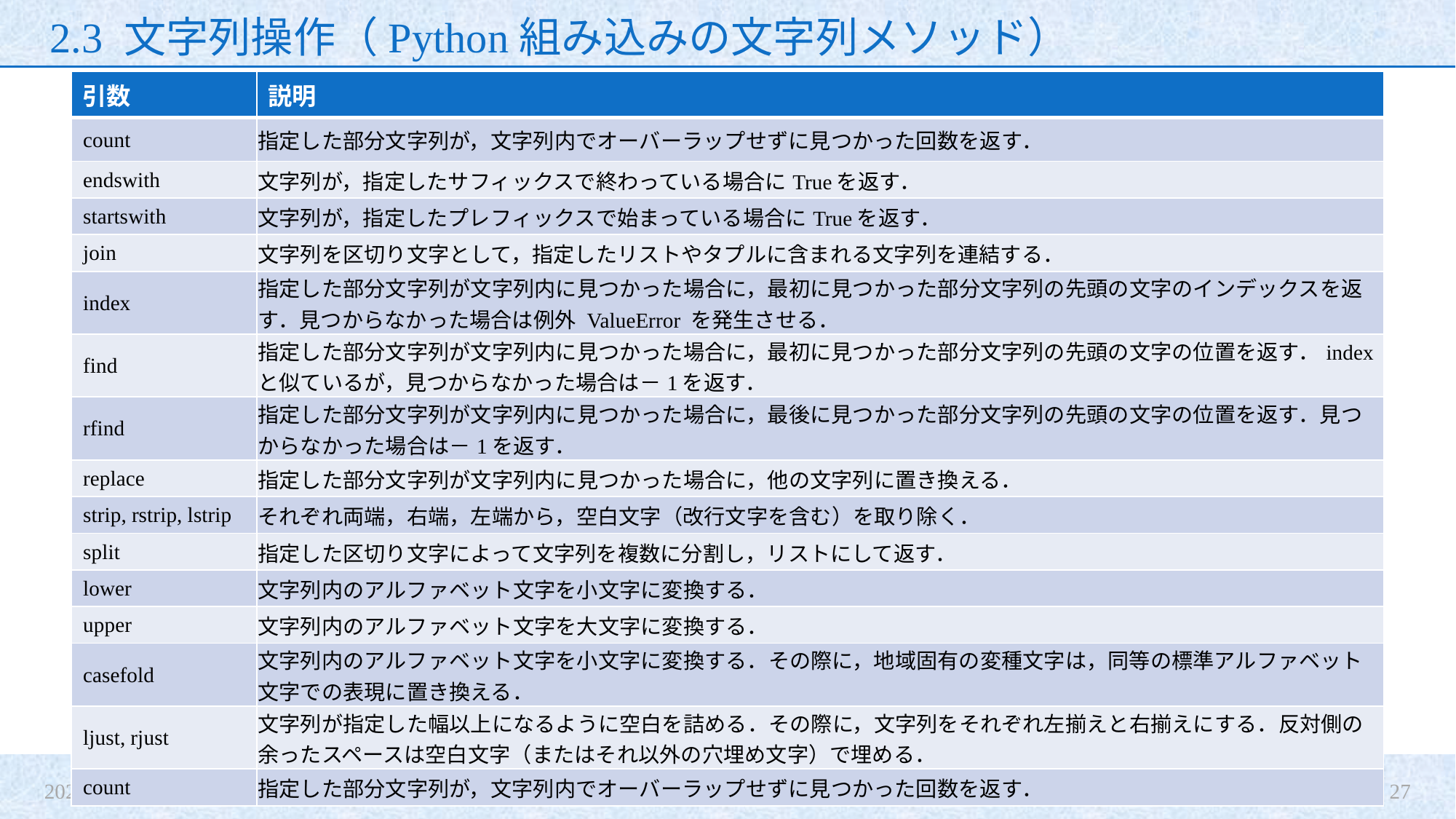

# 2.3 文字列操作（Python組み込みの文字列メソッド）
| 引数 | 説明 |
| --- | --- |
| count | 指定した部分文字列が，文字列内でオーバーラップせずに見つかった回数を返す． |
| endswith | 文字列が，指定したサフィックスで終わっている場合にTrueを返す． |
| startswith | 文字列が，指定したプレフィックスで始まっている場合にTrueを返す． |
| join | 文字列を区切り文字として，指定したリストやタプルに含まれる文字列を連結する． |
| index | 指定した部分文字列が文字列内に見つかった場合に，最初に見つかった部分文字列の先頭の文字のインデックスを返す．見つからなかった場合は例外 ValueError を発生させる． |
| find | 指定した部分文字列が文字列内に見つかった場合に，最初に見つかった部分文字列の先頭の文字の位置を返す．indexと似ているが，見つからなかった場合は－1を返す． |
| rfind | 指定した部分文字列が文字列内に見つかった場合に，最後に見つかった部分文字列の先頭の文字の位置を返す．見つからなかった場合は－1を返す． |
| replace | 指定した部分文字列が文字列内に見つかった場合に，他の文字列に置き換える． |
| strip, rstrip, lstrip | それぞれ両端，右端，左端から，空白文字（改行文字を含む）を取り除く． |
| split | 指定した区切り文字によって文字列を複数に分割し，リストにして返す． |
| lower | 文字列内のアルファベット文字を小文字に変換する． |
| upper | 文字列内のアルファベット文字を大文字に変換する． |
| casefold | 文字列内のアルファベット文字を小文字に変換する．その際に，地域固有の変種文字は，同等の標準アルファベット文字での表現に置き換える． |
| ljust, rjust | 文字列が指定した幅以上になるように空白を詰める．その際に，文字列をそれぞれ左揃えと右揃えにする．反対側の余ったスペースは空白文字（またはそれ以外の穴埋め文字）で埋める． |
| count | 指定した部分文字列が，文字列内でオーバーラップせずに見つかった回数を返す． |
2024/1/21
27
2. データのクリーニングと前処理